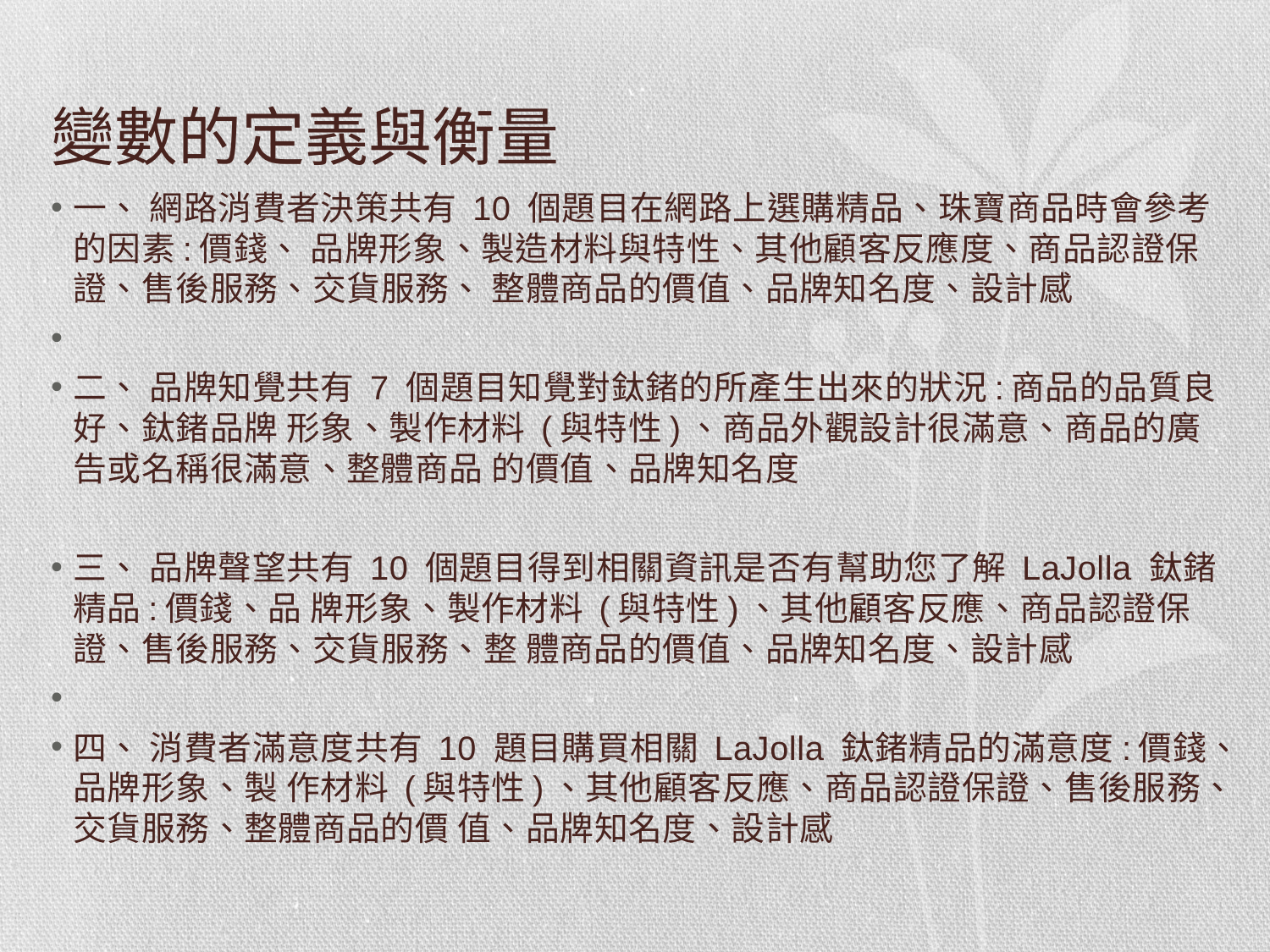

# 變數的定義與衡量
一、 網路消費者決策共有 10 個題目在網路上選購精品、珠寶商品時會參考的因素:價錢、 品牌形象、製造材料與特性、其他顧客反應度、商品認證保證、售後服務、交貨服務、 整體商品的價值、品牌知名度、設計感

二、 品牌知覺共有 7 個題目知覺對鈦鍺的所產生出來的狀況:商品的品質良好、鈦鍺品牌 形象、製作材料 (與特性)、商品外觀設計很滿意、商品的廣告或名稱很滿意、整體商品 的價值、品牌知名度

三、 品牌聲望共有 10 個題目得到相關資訊是否有幫助您了解 LaJolla 鈦鍺精品:價錢、品 牌形象、製作材料 (與特性)、其他顧客反應、商品認證保證、售後服務、交貨服務、整 體商品的價值、品牌知名度、設計感

四、 消費者滿意度共有 10 題目購買相關 LaJolla 鈦鍺精品的滿意度:價錢、品牌形象、製 作材料 (與特性)、其他顧客反應、商品認證保證、售後服務、交貨服務、整體商品的價 值、品牌知名度、設計感